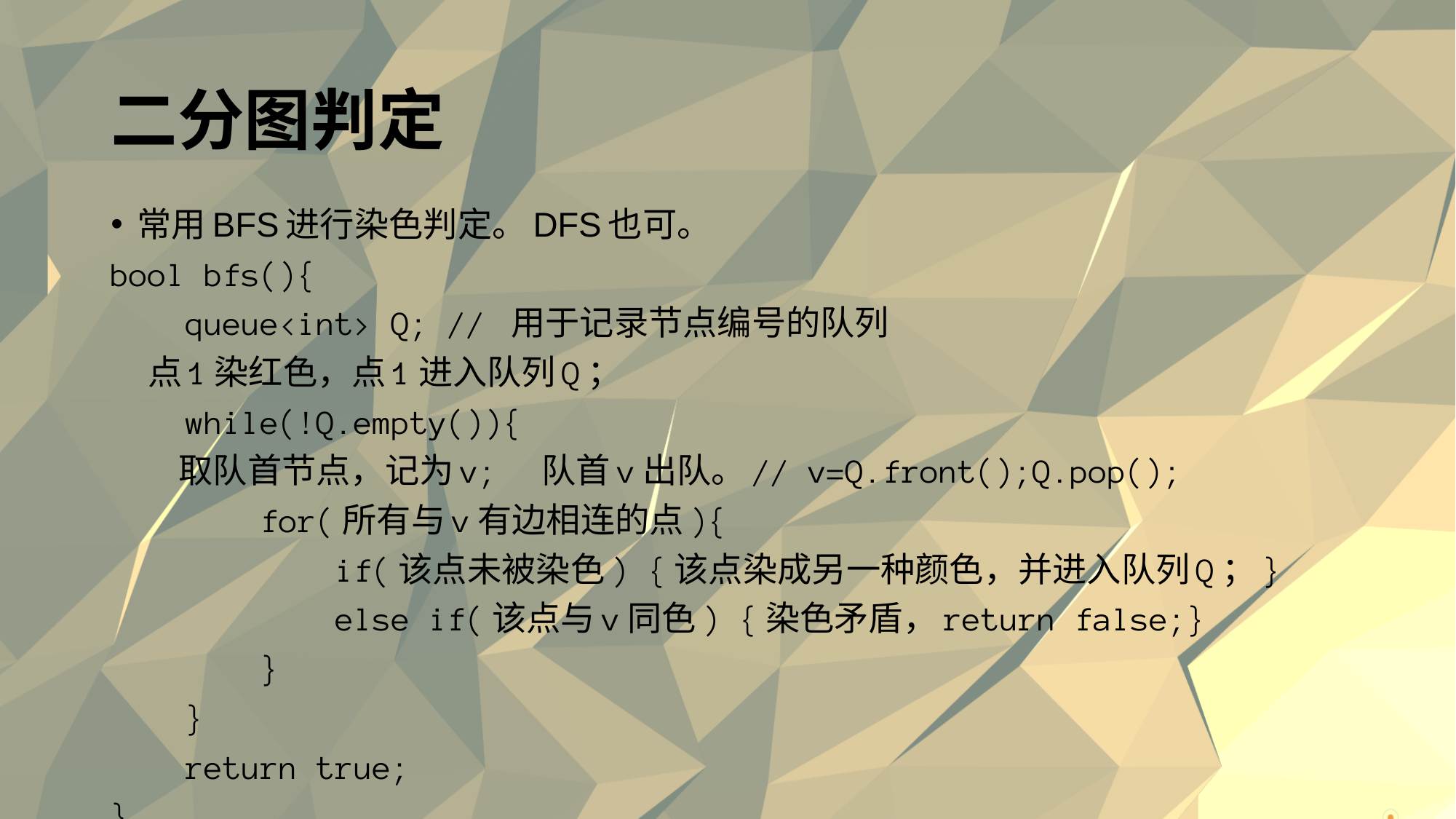

# 二分图判定
常用BFS进行染色判定。DFS也可。
bool bfs(){
    queue<int> Q; // 用于记录节点编号的队列
    点1染红色，点1进入队列Q；
    while(!Q.empty()){
        取队首节点，记为v;  队首v出队。// v=Q.front();Q.pop();
        for(所有与v有边相连的点){
            if(该点未被染色) {该点染成另一种颜色，并进入队列Q；}
            else if(该点与v同色) {染色矛盾，return false;}
        }
    }
    return true;
}